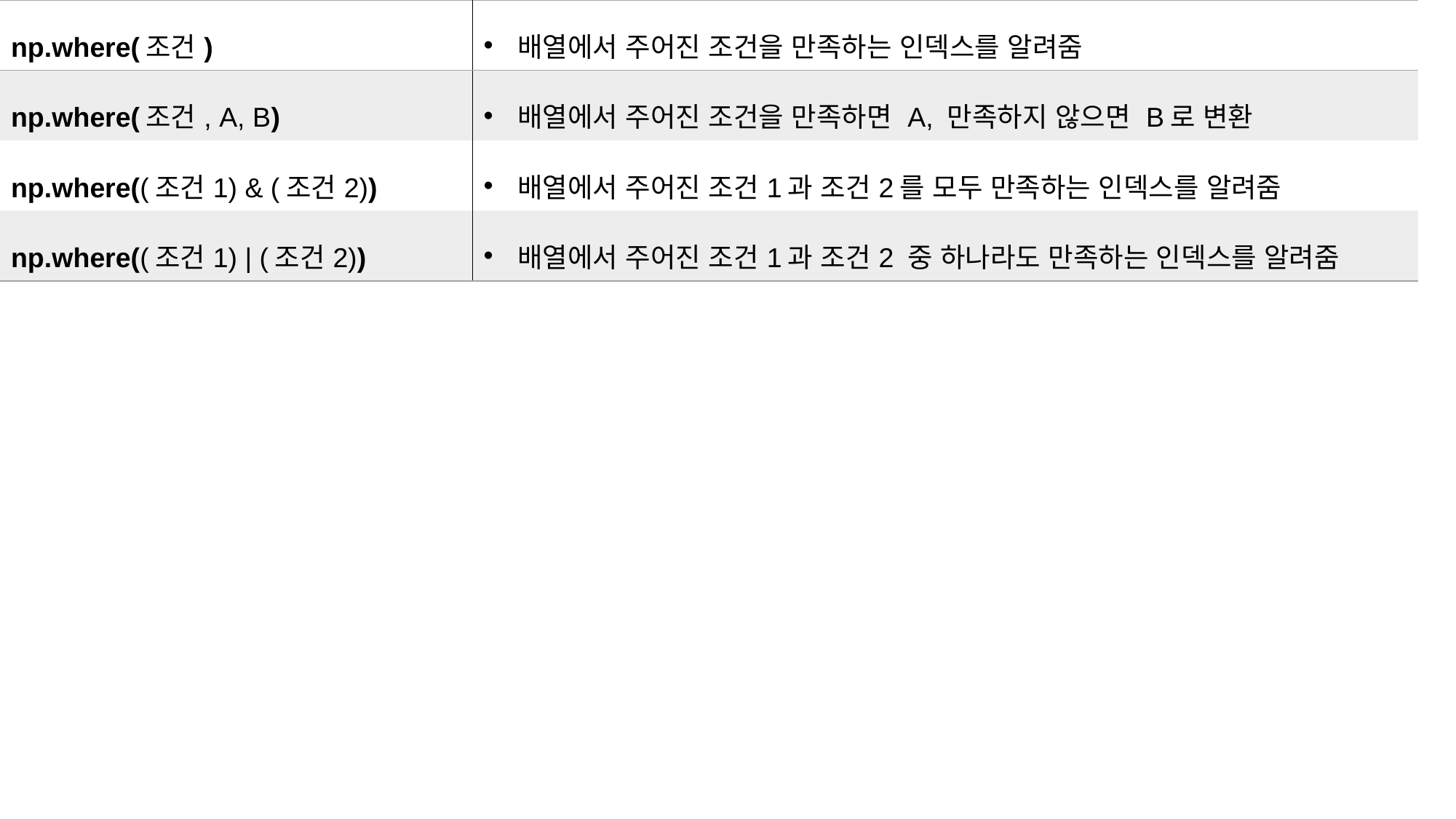

| np.where(조건) | 배열에서 주어진 조건을 만족하는 인덱스를 알려줌 |
| --- | --- |
| np.where(조건, A, B) | 배열에서 주어진 조건을 만족하면 A, 만족하지 않으면 B로 변환 |
| np.where((조건1) & (조건2)) | 배열에서 주어진 조건1과 조건2를 모두 만족하는 인덱스를 알려줌 |
| np.where((조건1) | (조건2)) | 배열에서 주어진 조건1과 조건2 중 하나라도 만족하는 인덱스를 알려줌 |